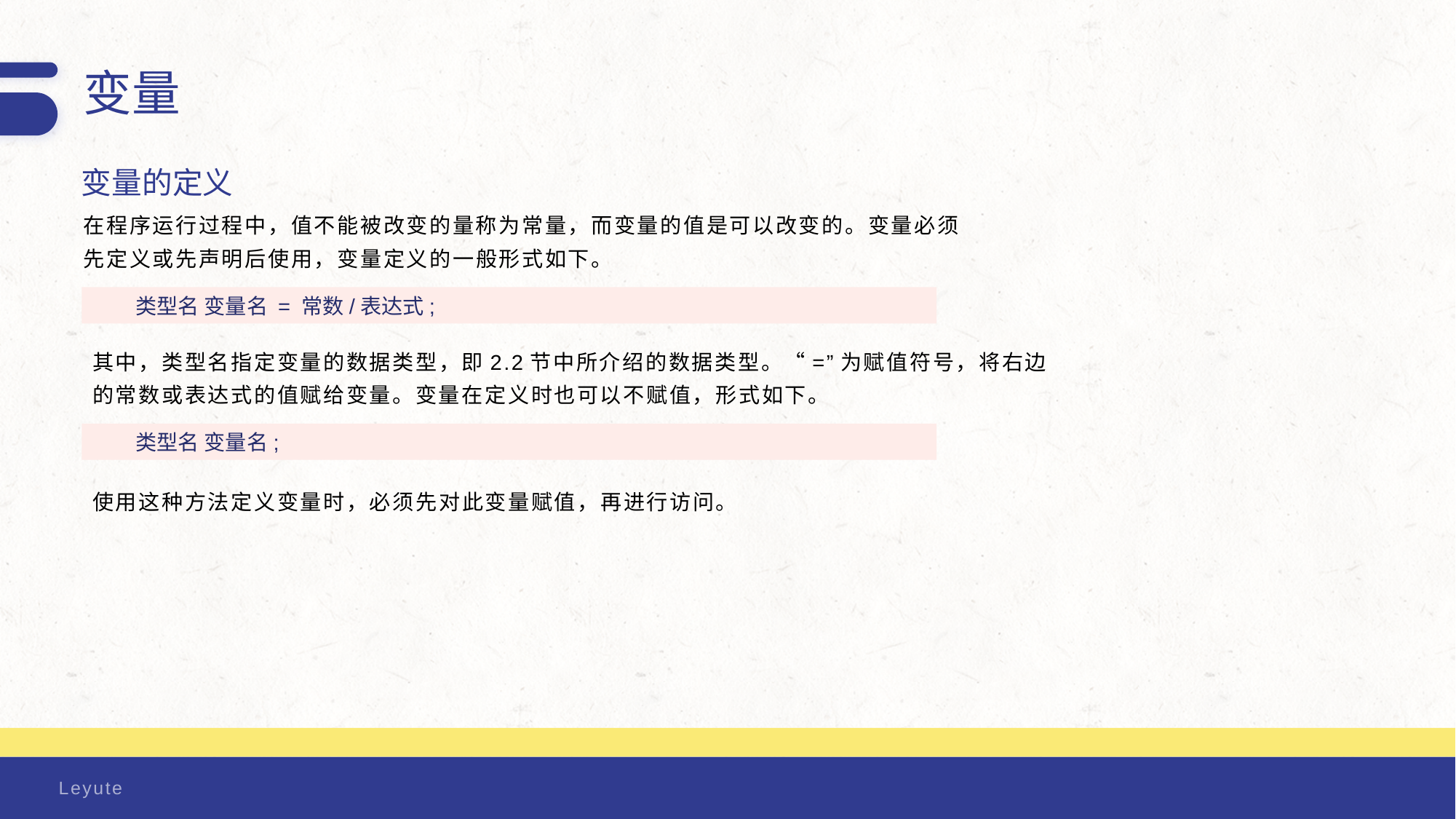

变量
变量的定义
在程序运行过程中，值不能被改变的量称为常量，而变量的值是可以改变的。变量必须先定义或先声明后使用，变量定义的一般形式如下。
类型名 变量名 = 常数/表达式;
其中，类型名指定变量的数据类型，即2.2节中所介绍的数据类型。“=”为赋值符号，将右边的常数或表达式的值赋给变量。变量在定义时也可以不赋值，形式如下。
类型名 变量名;
使用这种方法定义变量时，必须先对此变量赋值，再进行访问。